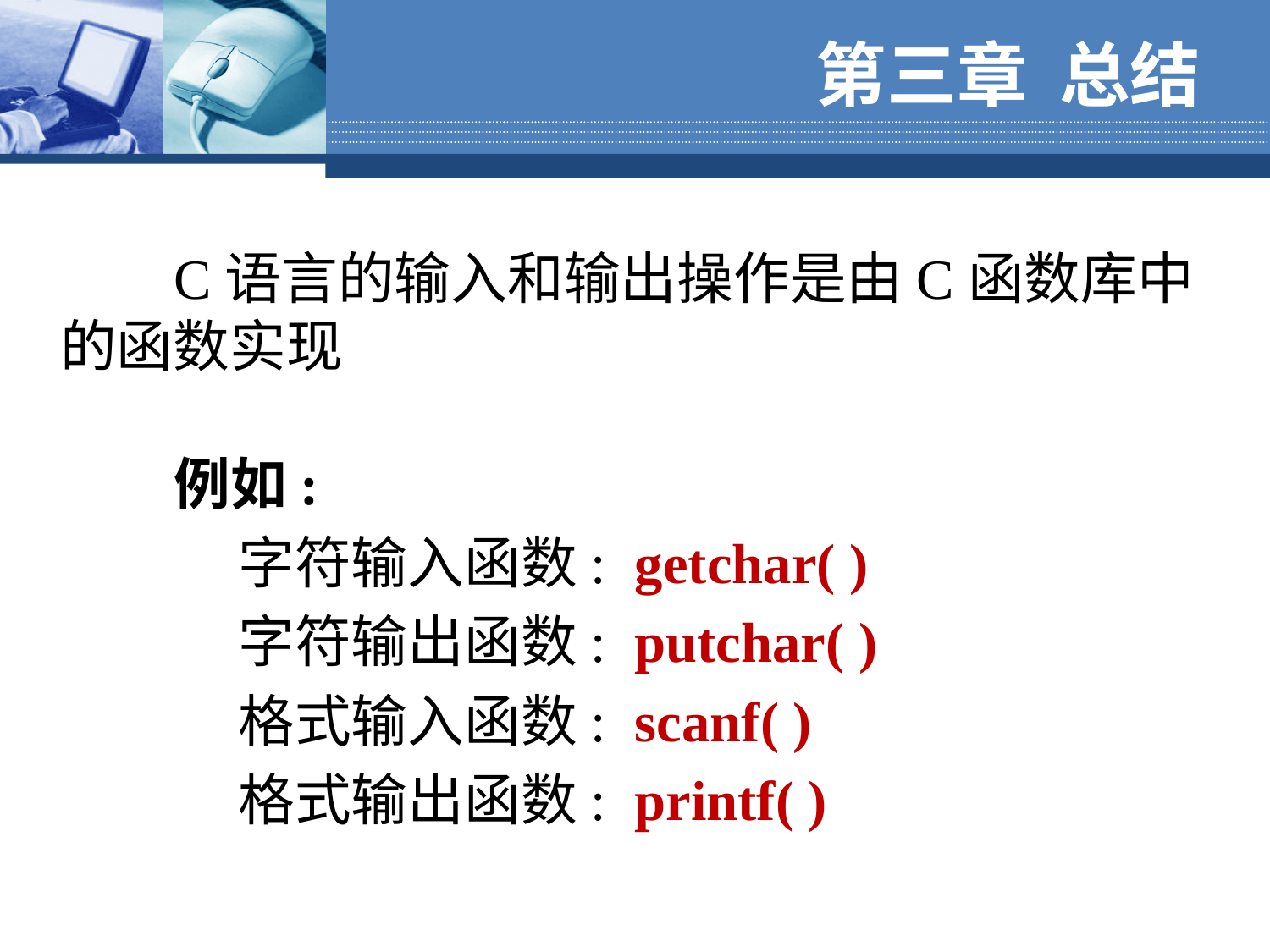

第三章  总结
# C语言的输入和输出操作是由C函数库中的函数实现

例如:
    字符输入函数:  getchar( )
    字符输出函数:  putchar( )
    格式输入函数:  scanf( )
    格式输出函数:  printf( )